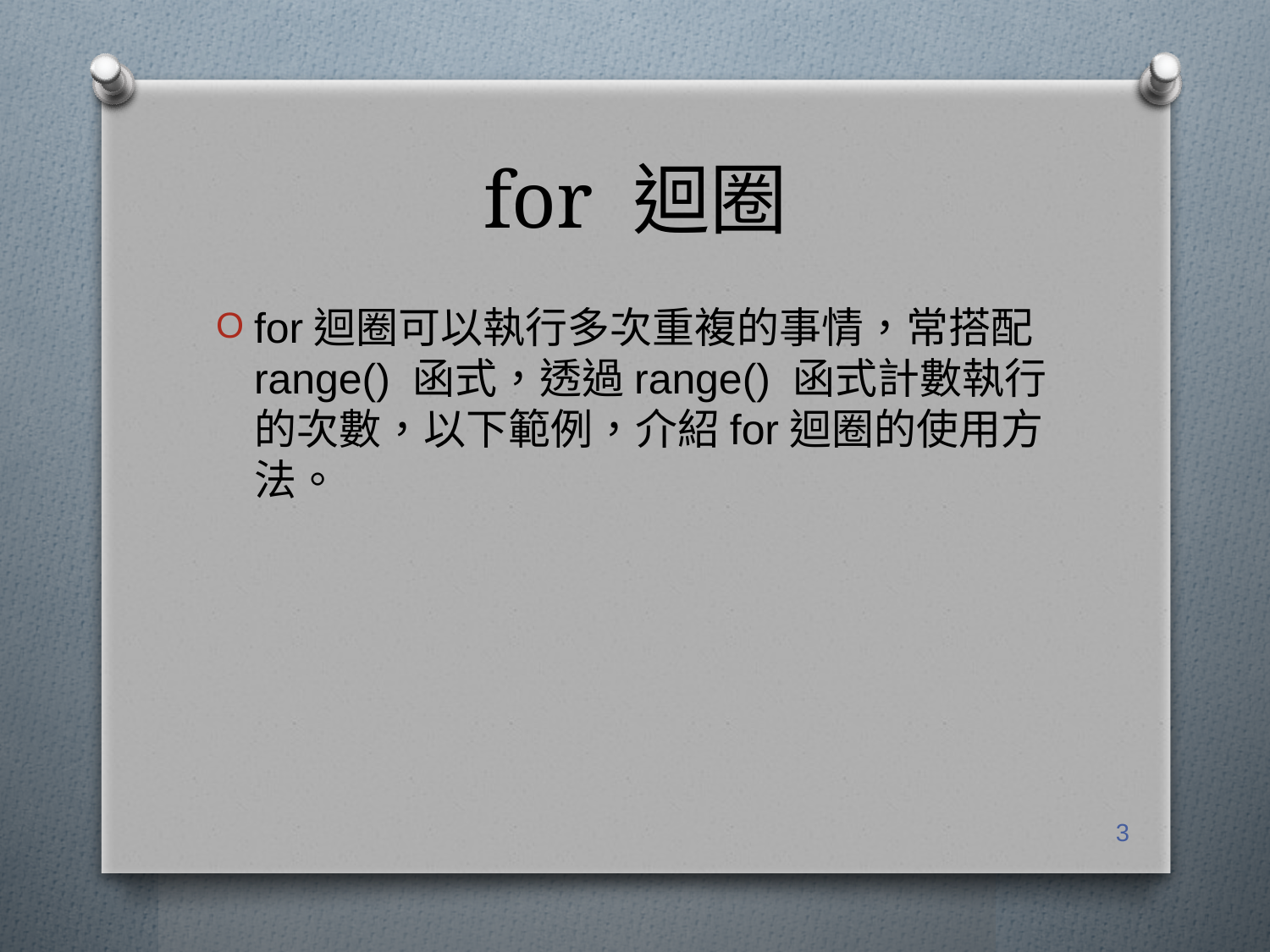

# for 迴圈
for迴圈可以執行多次重複的事情，常搭配range() 函式，透過range() 函式計數執行的次數，以下範例，介紹for迴圈的使用方法。
3